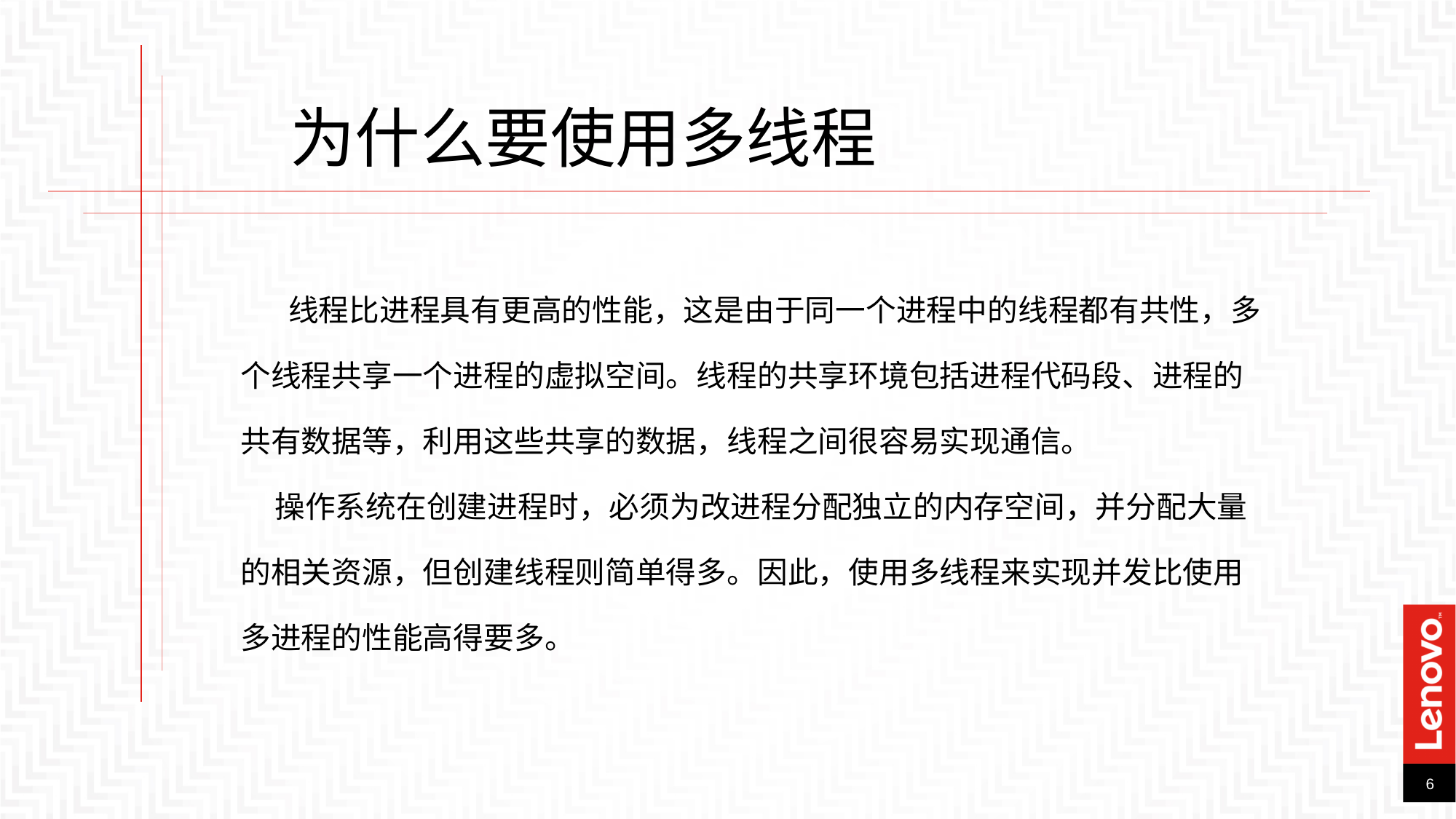

为什么要使用多线程
      线程比进程具有更高的性能，这是由于同一个进程中的线程都有共性，多个线程共享一个进程的虚拟空间。线程的共享环境包括进程代码段、进程的共有数据等，利用这些共享的数据，线程之间很容易实现通信。
    操作系统在创建进程时，必须为改进程分配独立的内存空间，并分配大量的相关资源，但创建线程则简单得多。因此，使用多线程来实现并发比使用多进程的性能高得要多。